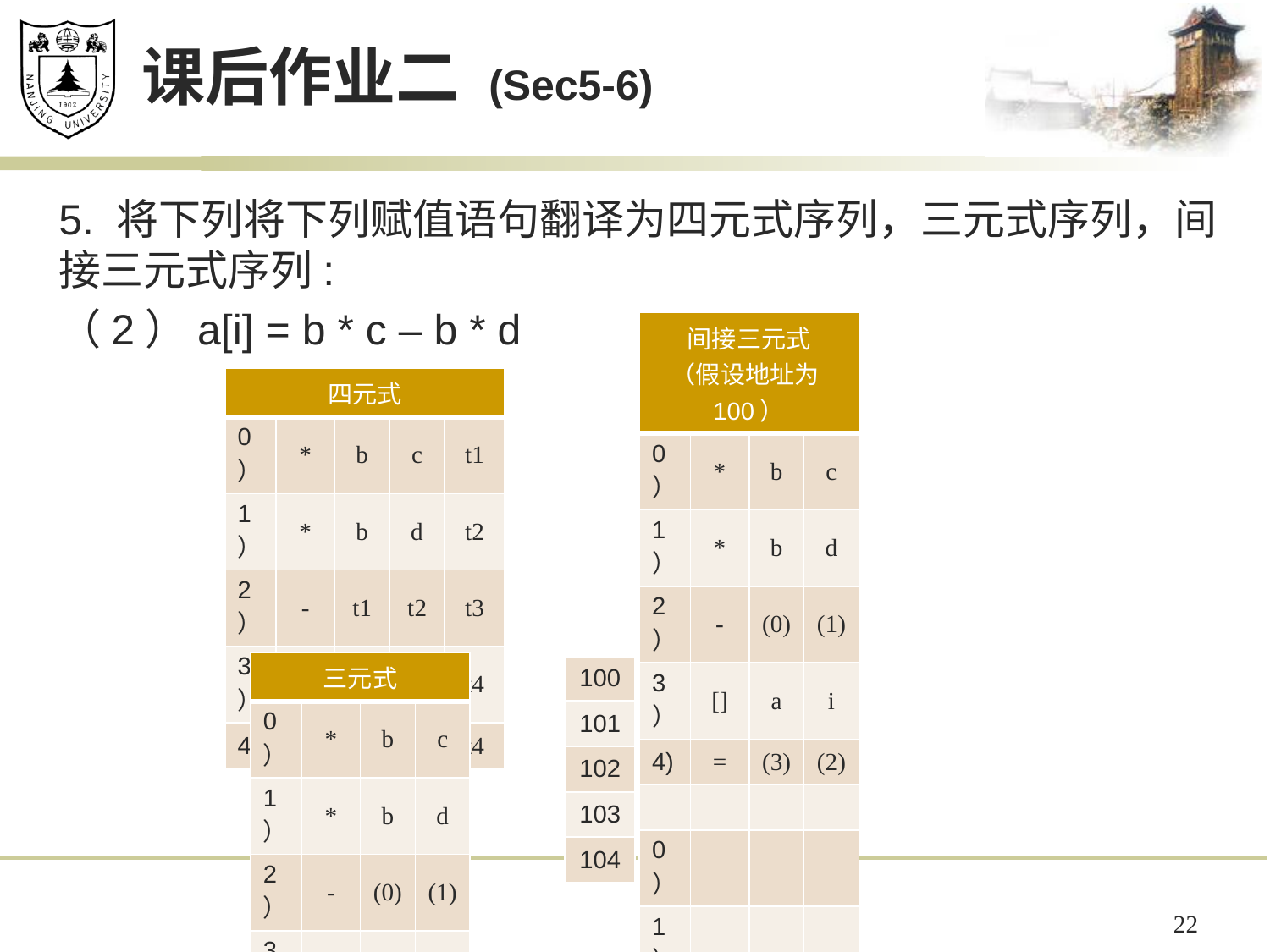

# 课后作业二 (Sec5-6)
5. 将下列将下列赋值语句翻译为四元式序列，三元式序列，间接三元式序列:
（2）a[i] = b * c – b * d

| 间接三元式 （假设地址为100） | 产生式 | 语法规则 |  |
| --- | --- | --- | --- |
| 0） | \* | b | c |
| 1） | \* | b | d |
| 2） | - | (0) | (1) |
| 3） | [] | a | i |
| 4) | = | (3) | (2) |
|  |  |  |  |
| 0） |  |  |  |
| 1） |  |  |  |
| 2） |  |  |  |
| 3） |  |  |  |
| 4) |  |  |  |
| 四元式 | 产生式 | 语法规则 |  |  |
| --- | --- | --- | --- | --- |
| 0） | \* | b | c | t1 |
| 1） | \* | b | d | t2 |
| 2） | - | t1 | t2 | t3 |
| 3） | [] | a | i | t4 |
| 4) | = | t3 |  | t4 |
|  |
| --- |
| 100 |
| 101 |
| 102 |
| 103 |
| 104 |
| 三元式 | 产生式 | 语法规则 |  |
| --- | --- | --- | --- |
| 0） | \* | b | c |
| 1） | \* | b | d |
| 2） | - | (0) | (1) |
| 3） | [] | a | i |
| 4) | = | (3) | (2) |